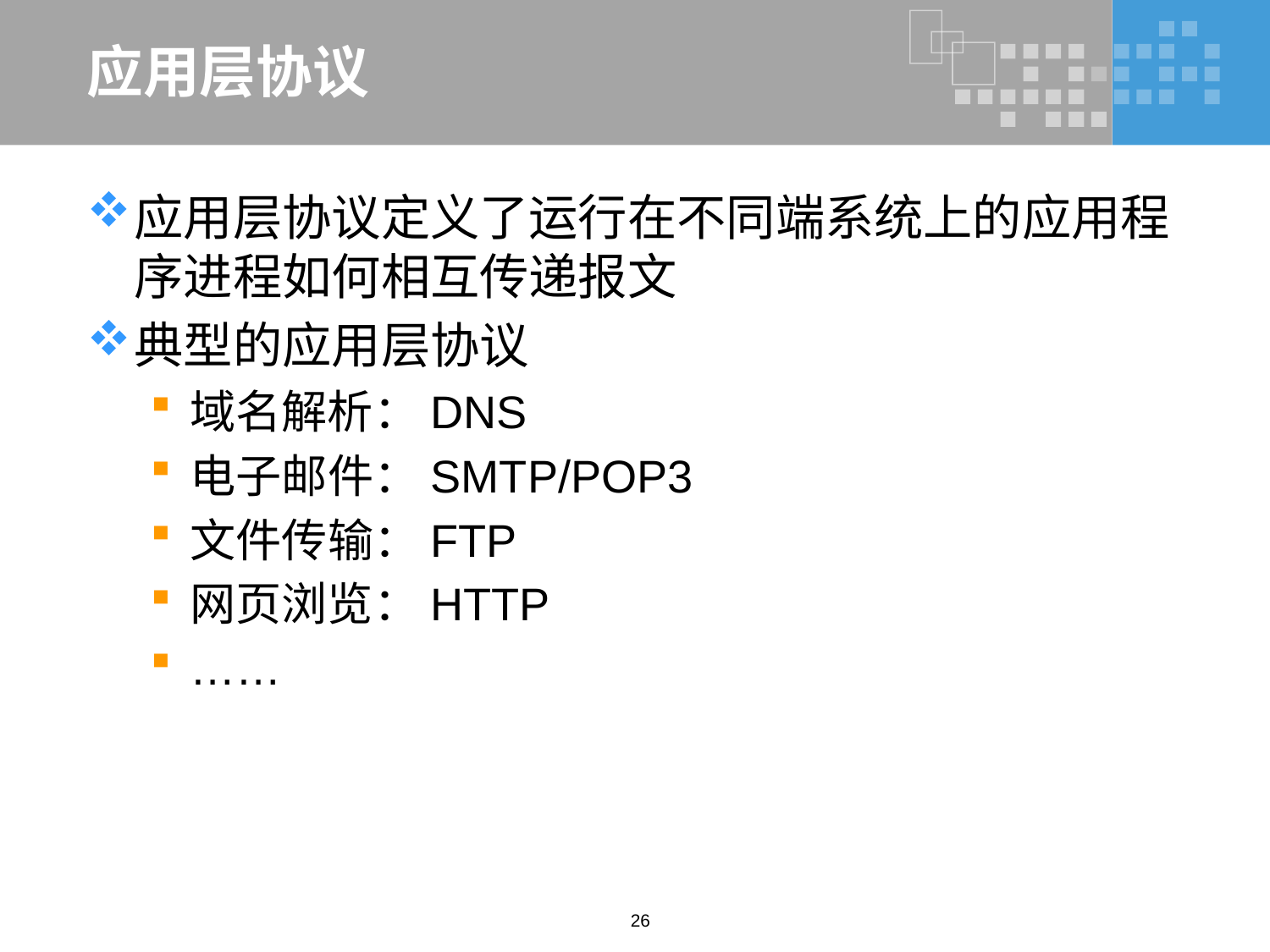

# 应用层协议
应用层协议定义了运行在不同端系统上的应用程序进程如何相互传递报文
典型的应用层协议
域名解析：DNS
电子邮件：SMTP/POP3
文件传输：FTP
网页浏览：HTTP
……

26